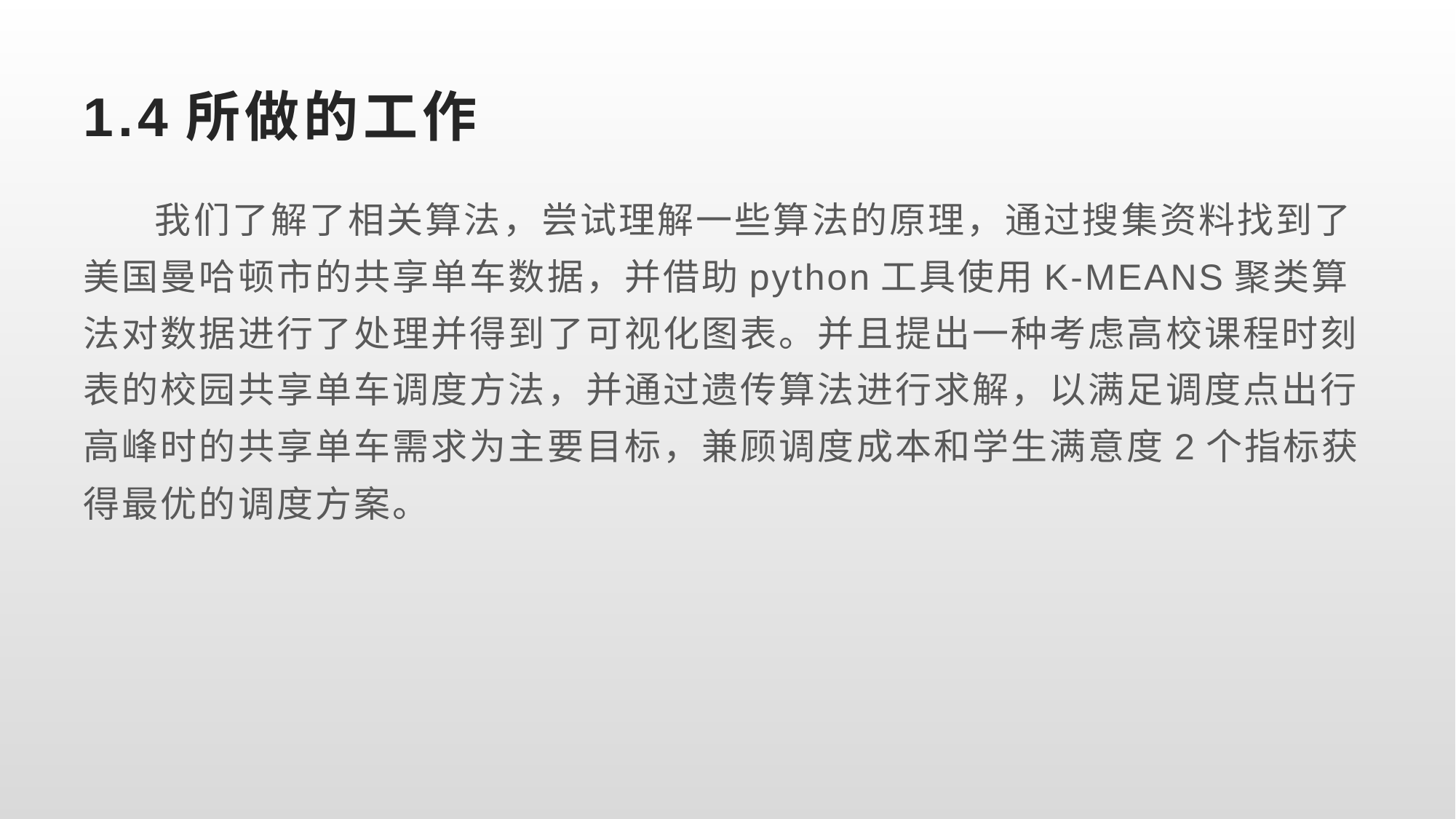

# 1.4所做的工作
      我们了解了相关算法，尝试理解一些算法的原理，通过搜集资料找到了美国曼哈顿市的共享单车数据，并借助python工具使用K-MEANS聚类算法对数据进行了处理并得到了可视化图表。并且提出一种考虑高校课程时刻表的校园共享单车调度方法，并通过遗传算法进行求解，以满足调度点出行高峰时的共享单车需求为主要目标，兼顾调度成本和学生满意度2个指标获得最优的调度方案。